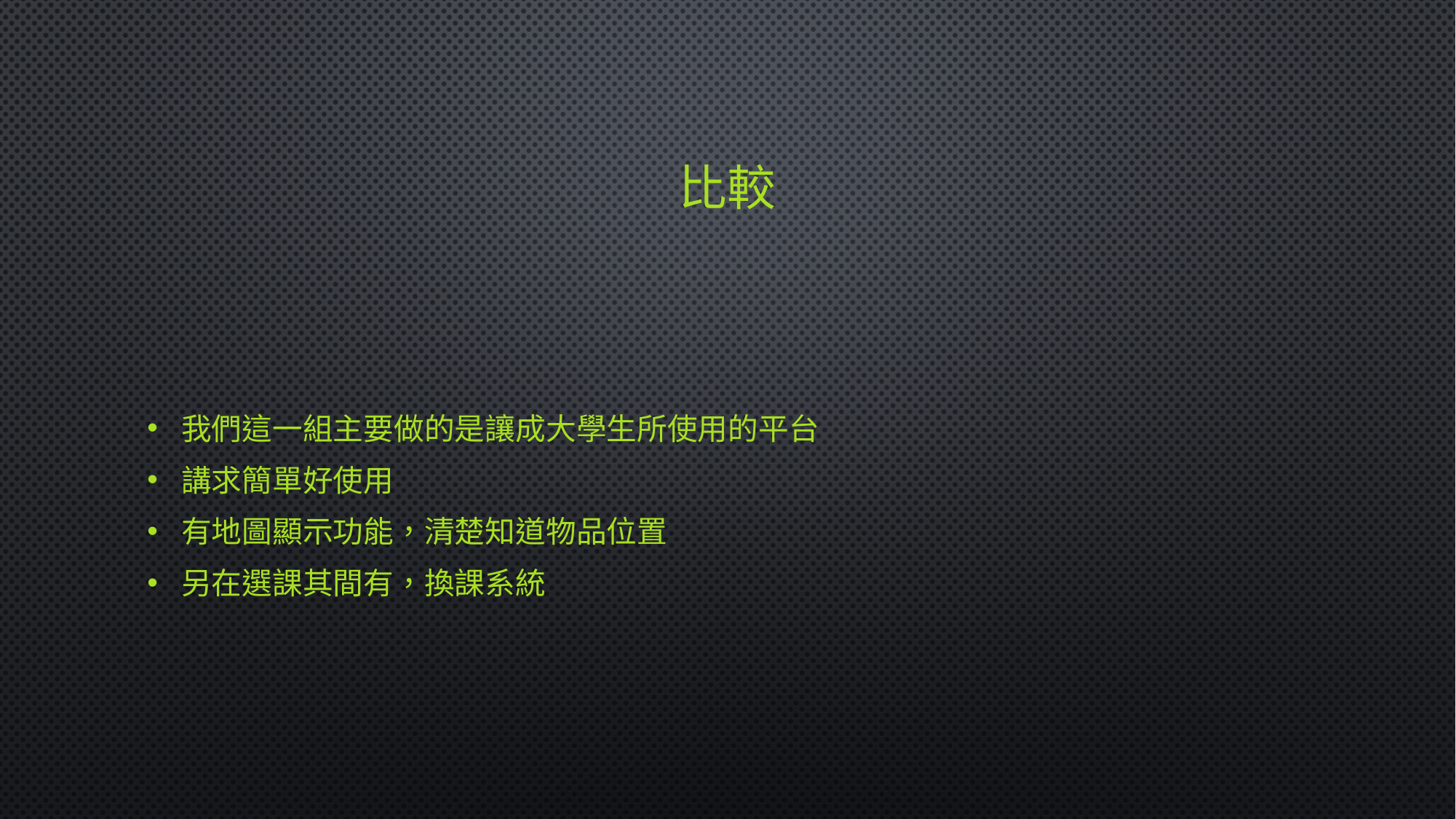

# 比較
我們這一組主要做的是讓成大學生所使用的平台
講求簡單好使用
有地圖顯示功能，清楚知道物品位置
另在選課其間有，換課系統